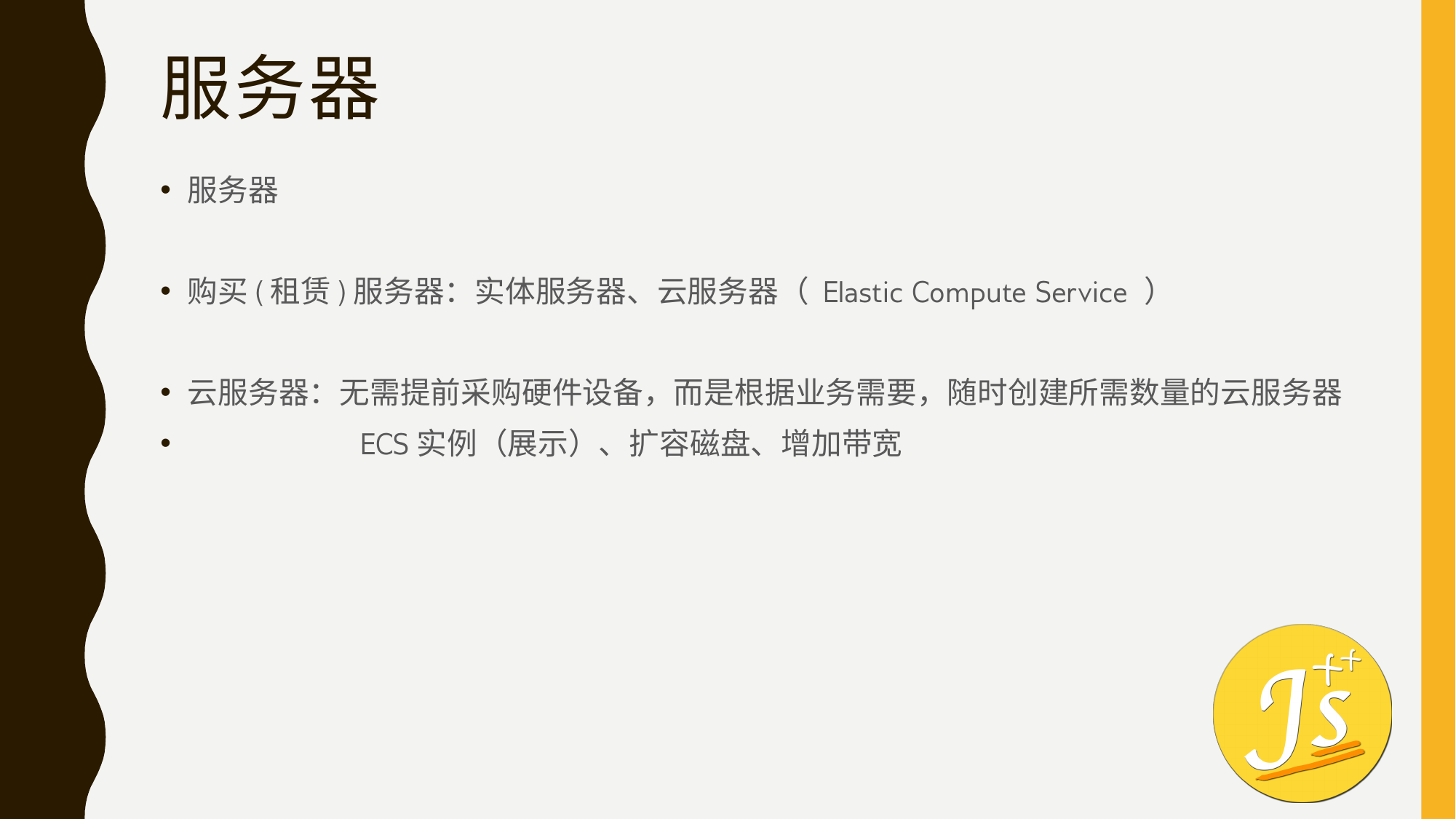

# 服务器
服务器

购买(租赁)服务器：实体服务器、云服务器（ Elastic Compute Service ）

云服务器：无需提前采购硬件设备，而是根据业务需要，随时创建所需数量的云服务器
                   ECS实例（展示）、扩容磁盘、增加带宽